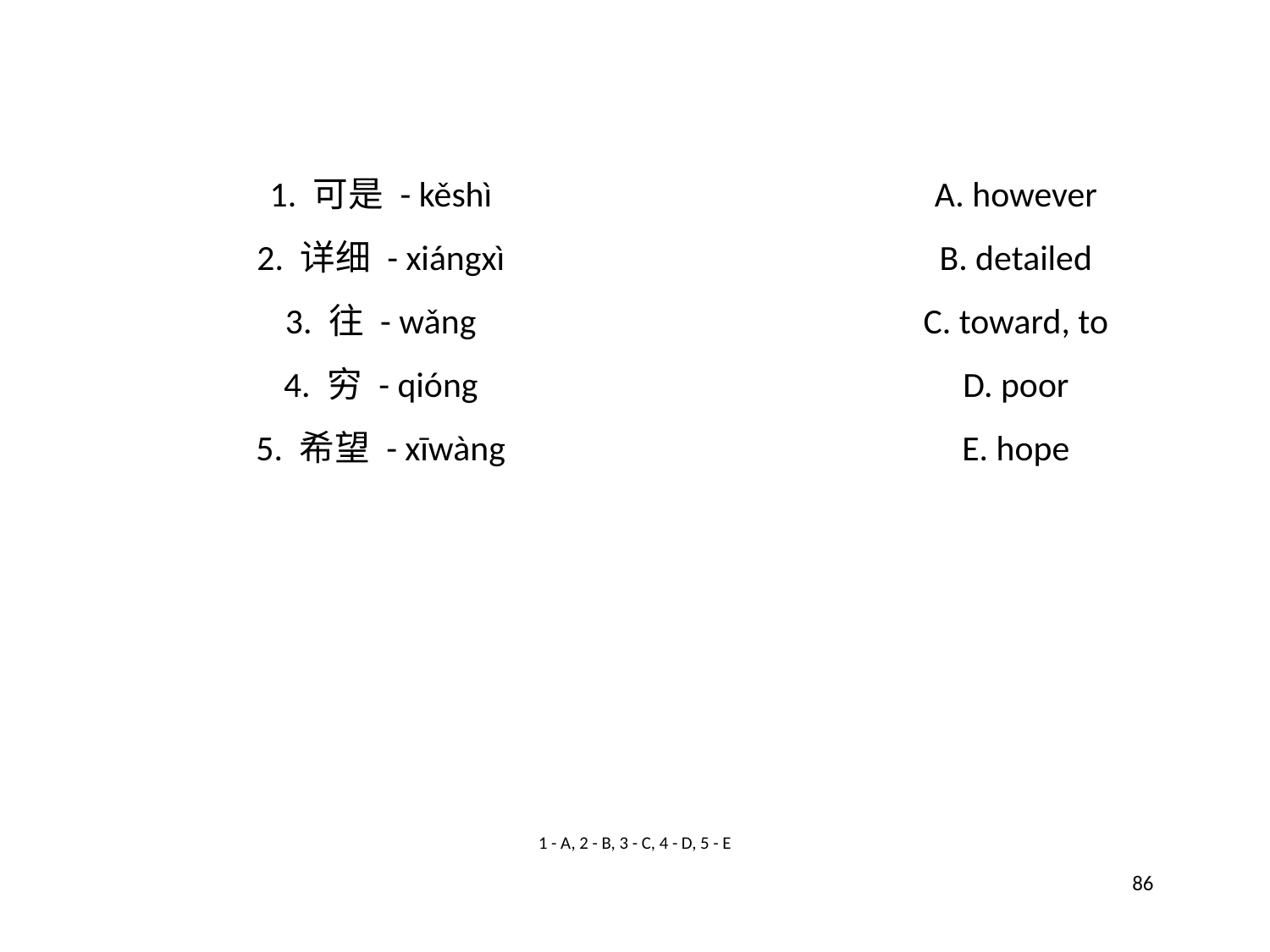

1. 可是 - kěshì

A. however

2. 详细 - xiángxì

B. detailed

3. 往 - wǎng

C. toward, to

4. 穷 - qióng

D. poor

5. 希望 - xīwàng

E. hope
1 - A, 2 - B, 3 - C, 4 - D, 5 - E

86